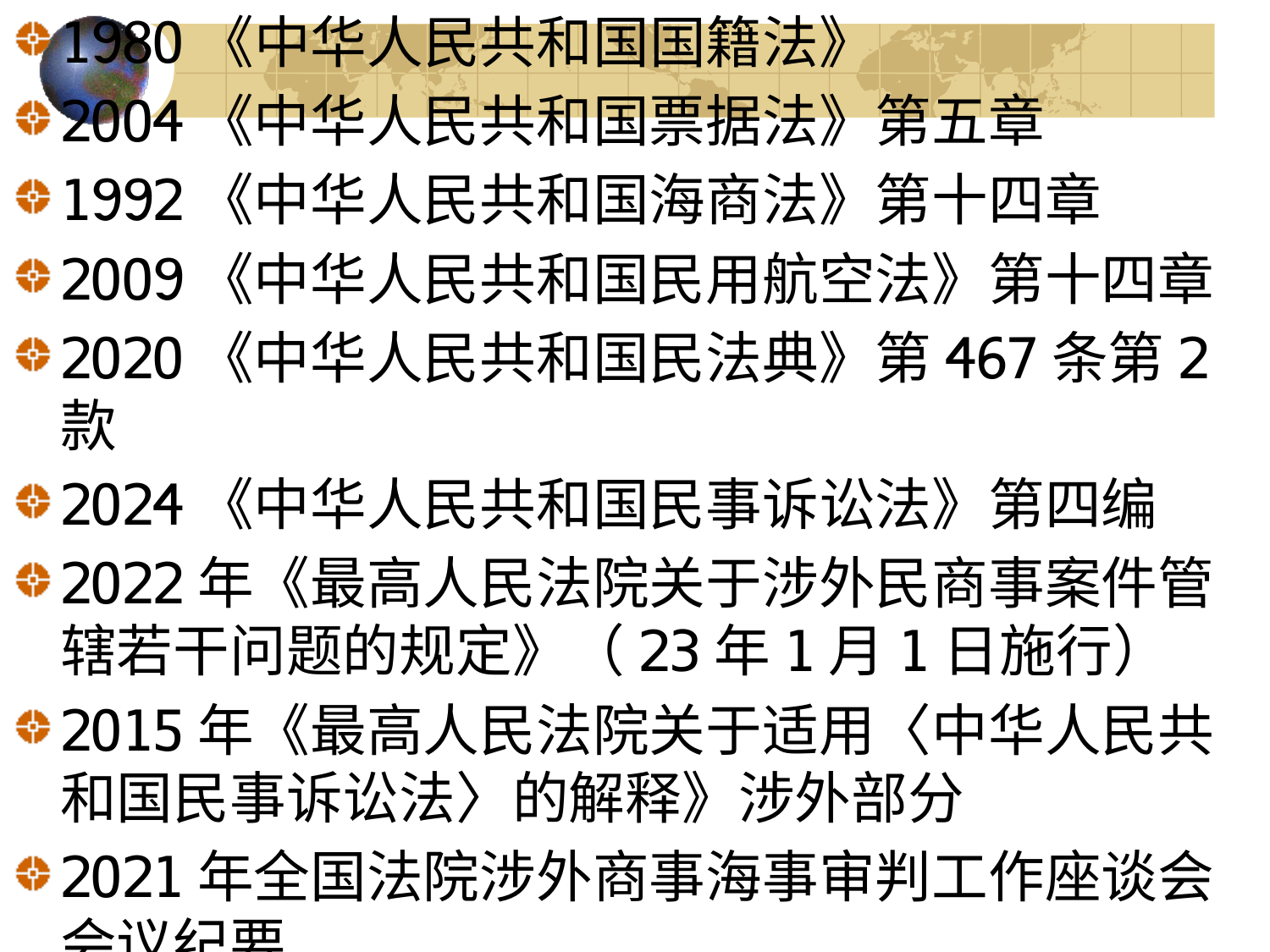

1980《中华人民共和国国籍法》
2004《中华人民共和国票据法》第五章
1992《中华人民共和国海商法》第十四章
2009《中华人民共和国民用航空法》第十四章
2020《中华人民共和国民法典》第467条第2款
2024《中华人民共和国民事诉讼法》第四编
2022年《最高人民法院关于涉外民商事案件管辖若干问题的规定》（23年1月1日施行）
2015年《最高人民法院关于适用〈中华人民共和国民事诉讼法〉的解释》涉外部分
2021年全国法院涉外商事海事审判工作座谈会会议纪要